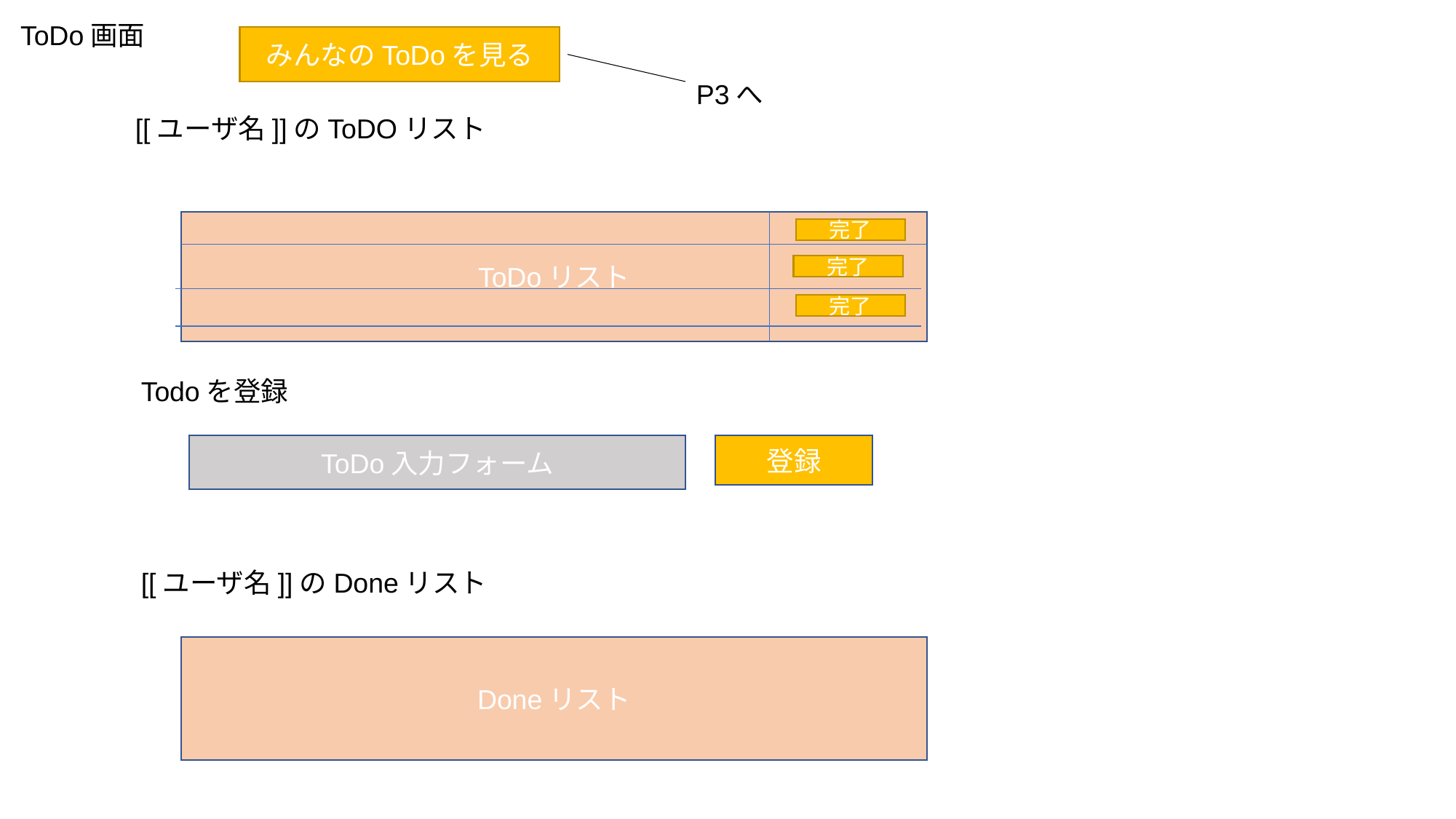

ToDo画面
みんなのToDoを見る
P3へ
[[ユーザ名]]のToDOリスト
ToDoリスト
完了
完了
完了
Todoを登録
ToDo入力フォーム
登録
[[ユーザ名]]のDoneリスト
Doneリスト